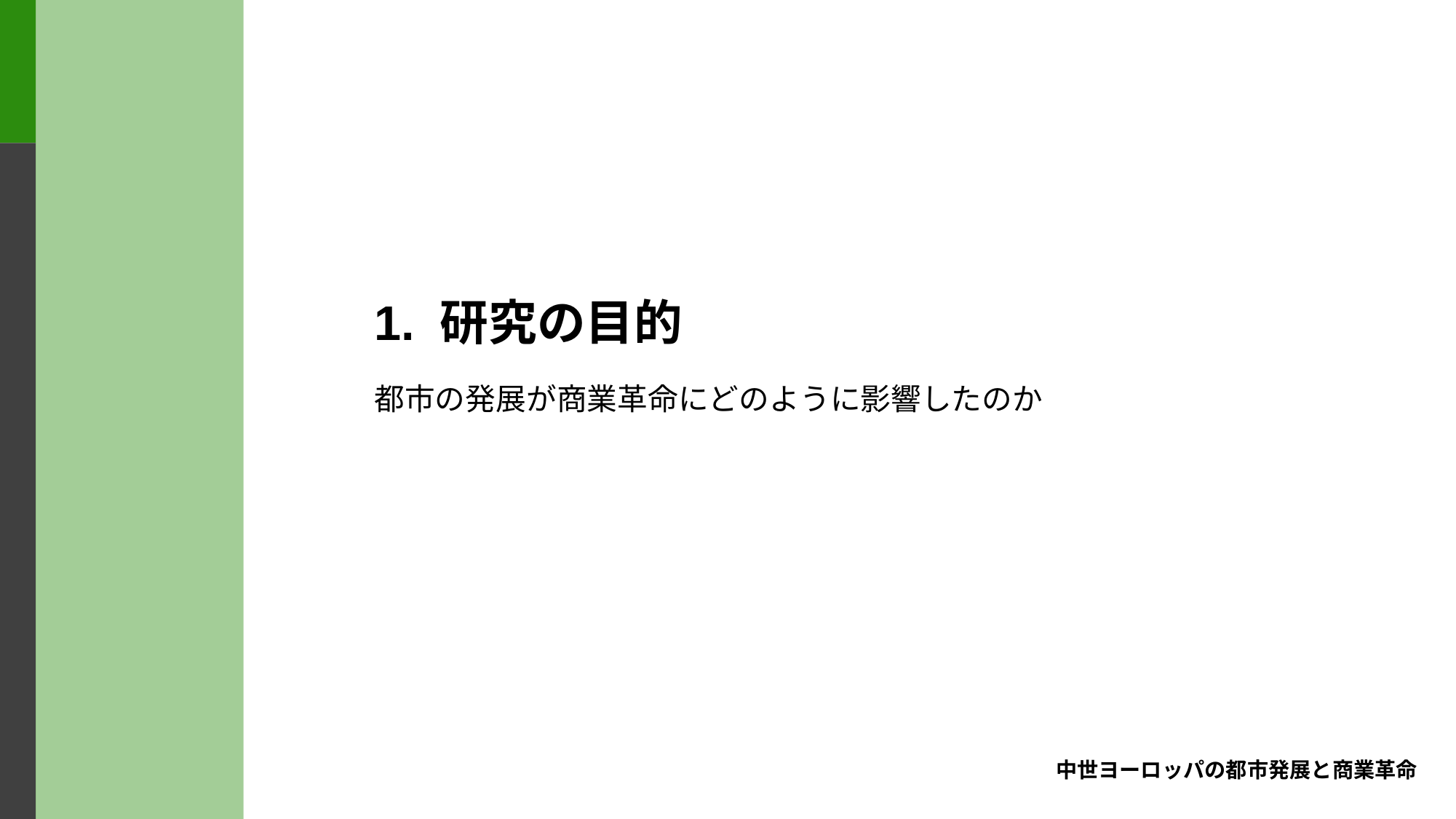

1. 研究の目的
都市の発展が商業革命にどのように影響したのか
中世ヨーロッパの都市発展と商業革命